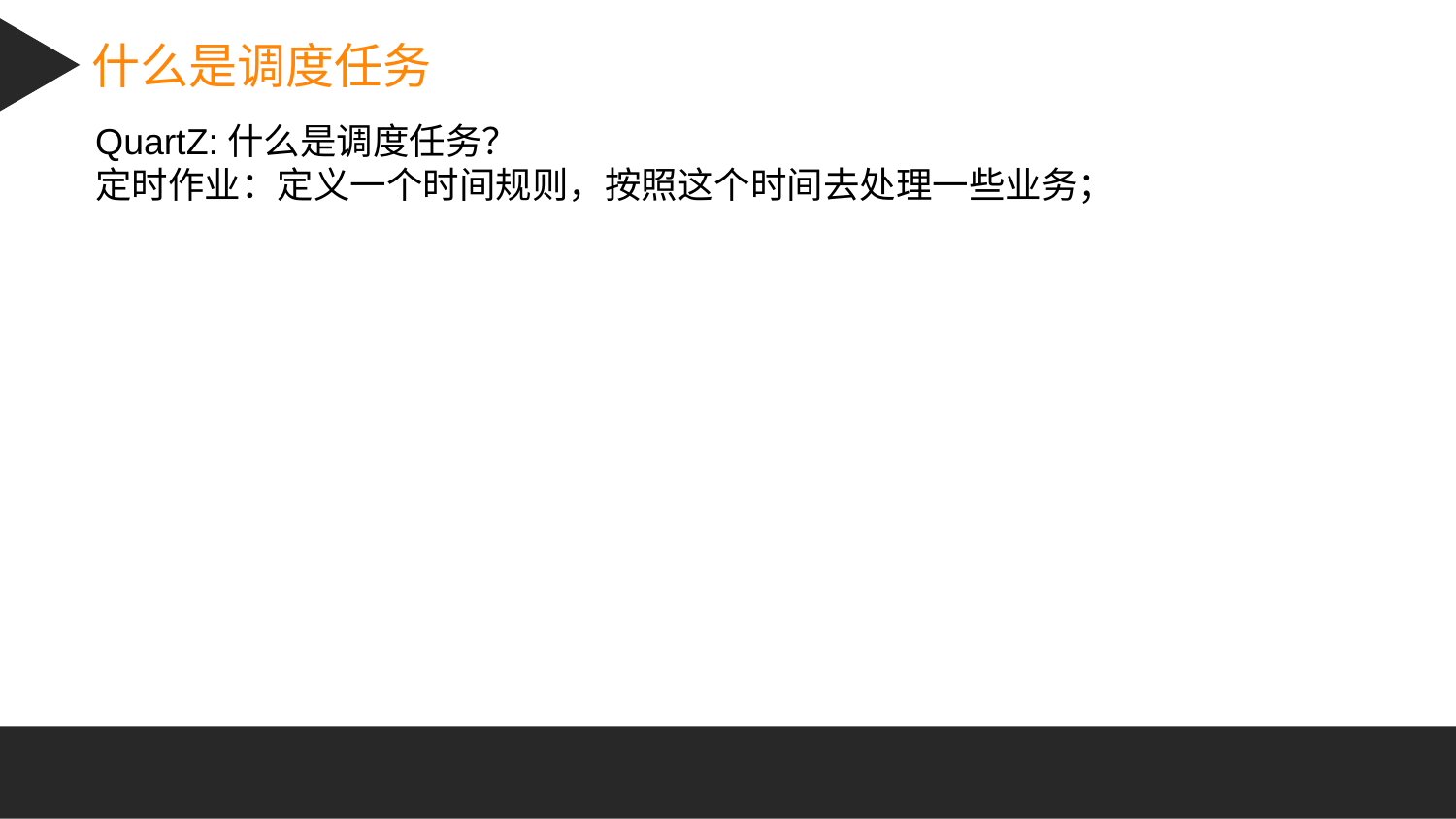

什么是调度任务
QuartZ:什么是调度任务？
定时作业：定义一个时间规则，按照这个时间去处理一些业务；